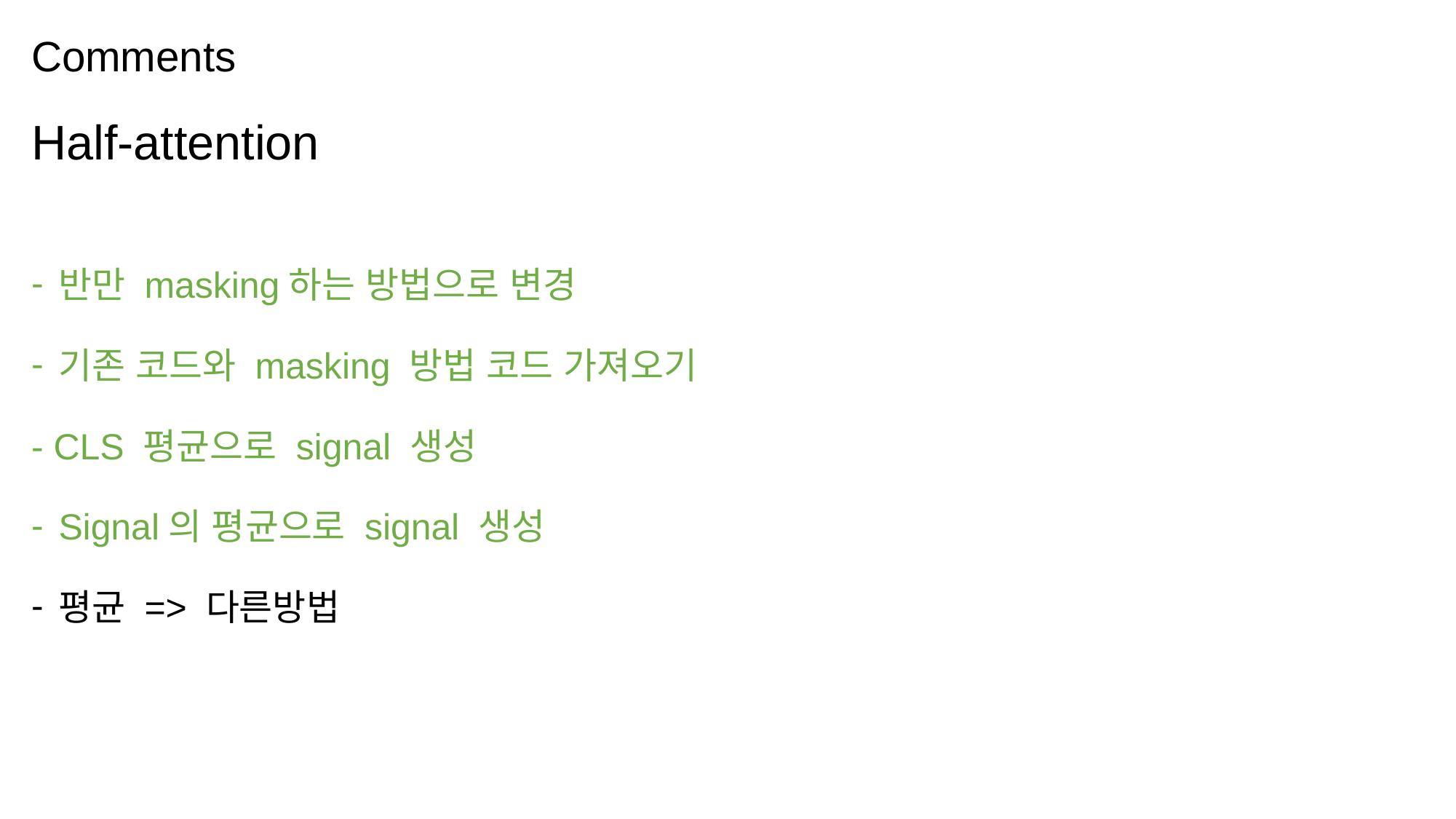

# Comments
Half-attention

반만 masking하는 방법으로 변경
기존 코드와 masking 방법 코드 가져오기
- CLS 평균으로 signal 생성
Signal의 평균으로 signal 생성
평균 => 다른방법